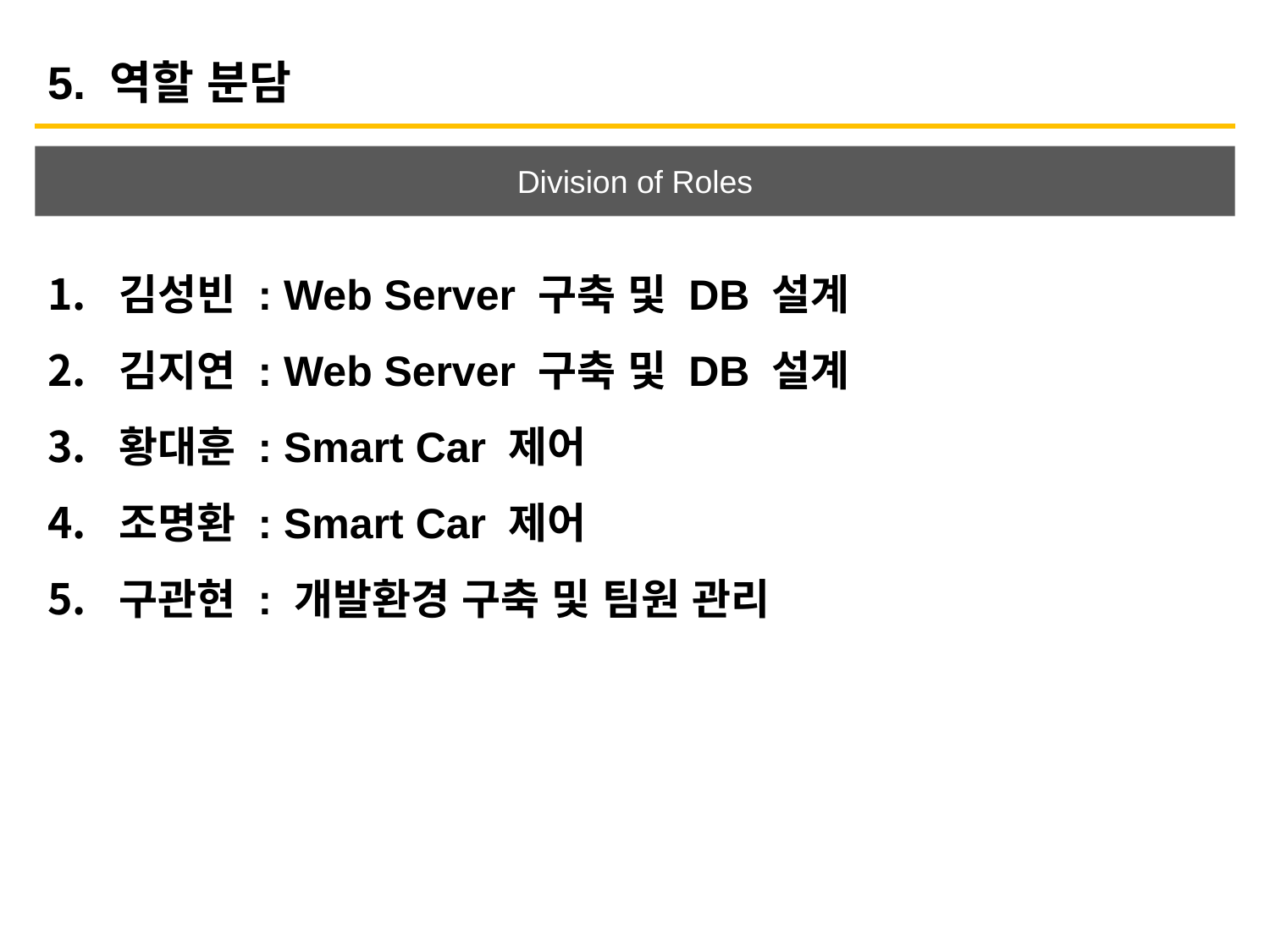

5. 역할 분담
Division of Roles
김성빈 : Web Server 구축 및 DB 설계
김지연 : Web Server 구축 및 DB 설계
황대훈 : Smart Car 제어
조명환 : Smart Car 제어
구관현 : 개발환경 구축 및 팀원 관리